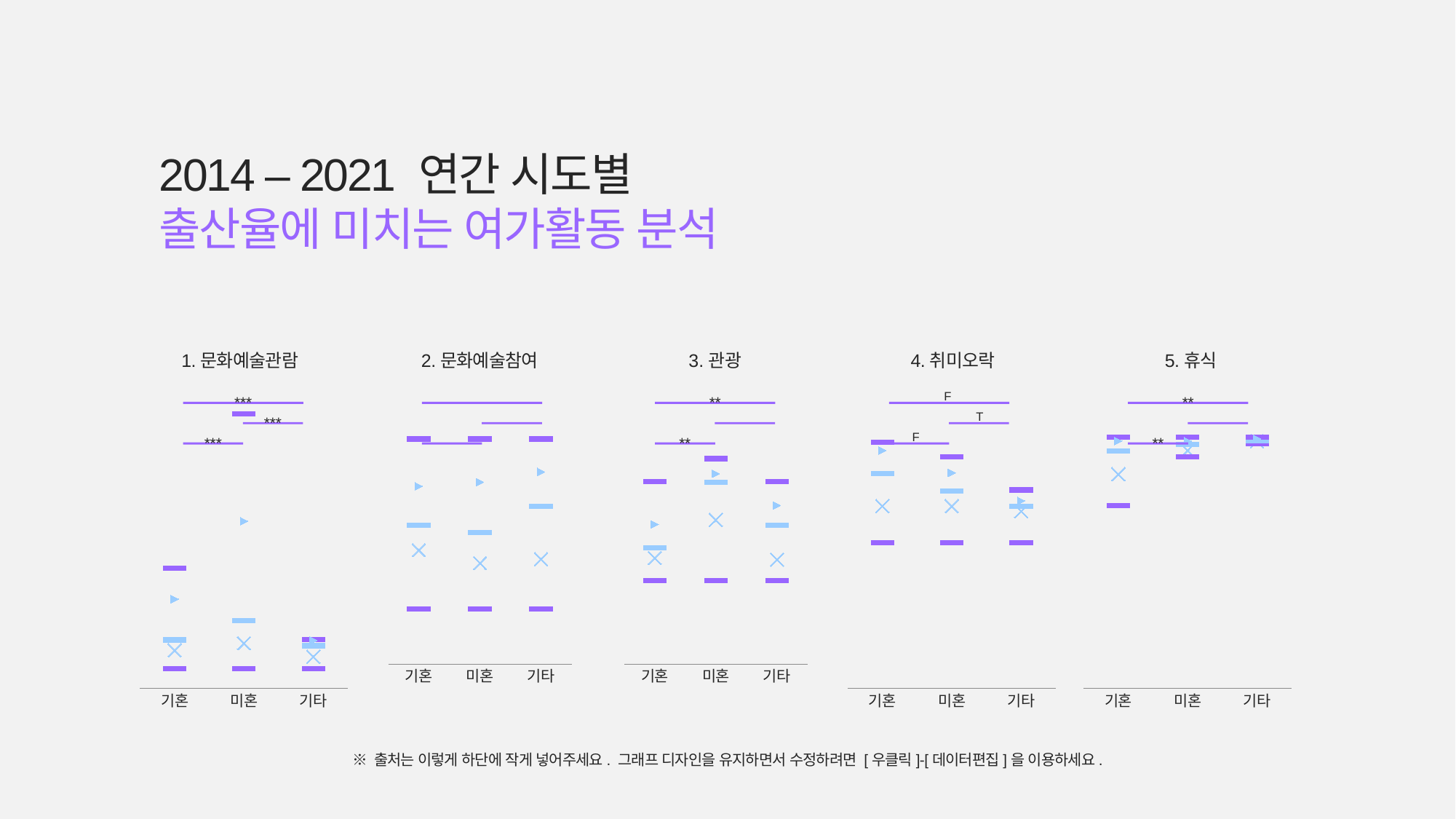

2014 – 2021 연간 시도별
출산율에 미치는 여가활동 분석
1.문화예술관람
2.문화예술참여
3.관광
4.취미오락
5.휴식

### Chart

| Category | 25% | 최소값 | 50% | 최대값 | 75% |
|---|---|---|---|---|---|
| 기혼 | 6.175 | 3.2 | 7.85 | 19.5 | 14.45 |
| 미혼 | 7.3 | 3.2 | 11.0 | 44.5 | 27.1 |
| 기타 | 5.125 | 3.2 | 6.9 | 7.9 | 7.775 |

### Chart

| Category | 25% | 최소값 | 50% | 최대값 | 75% |
|---|---|---|---|---|---|
| 기혼 | 4.15 | 2.0 | 5.05 | 8.2 | 6.475 |
| 미혼 | 3.675 | 2.0 | 4.8 | 8.2 | 6.625 |
| 기타 | 3.825 | 2.0 | 5.75 | 8.2 | 7.0 |

### Chart

| Category | 25% | 최소값 | 50% | 최대값 | 75% |
|---|---|---|---|---|---|
| 기혼 | 9.65 | 7.6 | 10.55 | 16.6 | 12.7 |
| 미혼 | 13.12 | 7.6 | 16.55 | 18.7 | 17.32 |
| 기타 | 9.5 | 7.6 | 12.65 | 16.6 | 14.425 |

### Chart

| Category | 25% | 최소값 | 50% | 최대값 | 75% |
|---|---|---|---|---|---|
| 기혼 | 70.9 | 56.7 | 83.6 | 95.8 | 92.5 |
| 미혼 | 70.9 | 56.7 | 76.75 | 90.0 | 83.83 |
| 기타 | 68.88 | 56.7 | 70.9 | 77.2 | 72.92 |

### Chart

| Category | 25% | 최소값 | 50% | 최대값 | 75% |
|---|---|---|---|---|---|
| 기혼 | 83.3 | 71.0 | 92.4 | 97.7 | 96.2 |
| 미혼 | 92.55 | 90.0 | 94.9 | 97.7 | 96.2 |
| 기타 | 96.1 | 95.1 | 96.3 | 97.7 | 97.03 |
F
***
**
**

T
***

F
***
**
**

※ 출처는 이렇게 하단에 작게 넣어주세요. 그래프 디자인을 유지하면서 수정하려면 [우클릭]-[데이터편집]을 이용하세요.